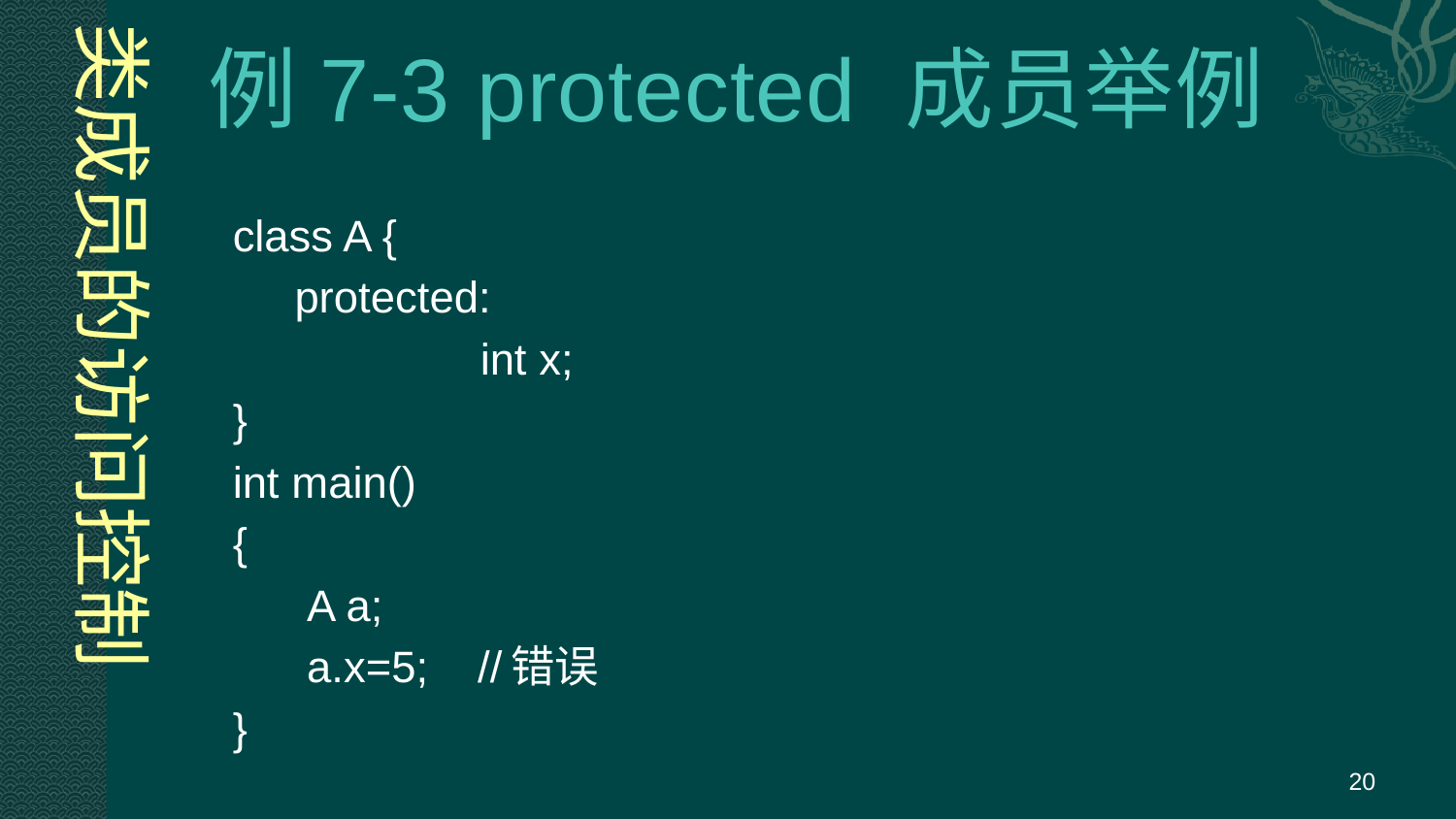

类成员的访问控制
# 例7-3 protected 成员举例
class A {
     protected:
                    int x;
}
int main()
{
      A a;
      a.x=5;    //错误
}
20